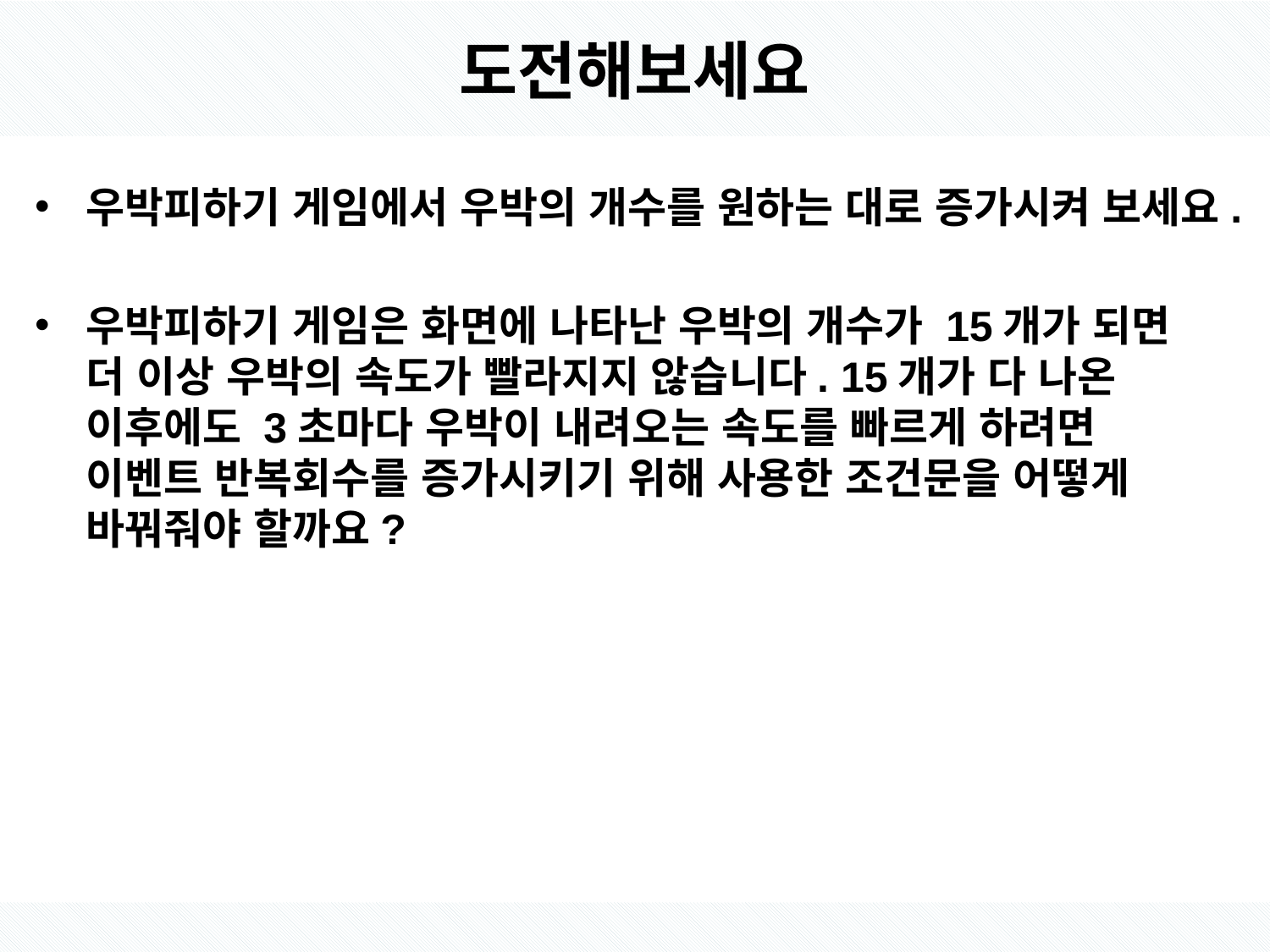

# 도전해보세요

우박피하기 게임에서 우박의 개수를 원하는 대로 증가시켜 보세요.

우박피하기 게임은 화면에 나타난 우박의 개수가 15개가 되면 더 이상 우박의 속도가 빨라지지 않습니다. 15개가 다 나온 이후에도 3초마다 우박이 내려오는 속도를 빠르게 하려면 이벤트 반복회수를 증가시키기 위해 사용한 조건문을 어떻게 바꿔줘야 할까요?